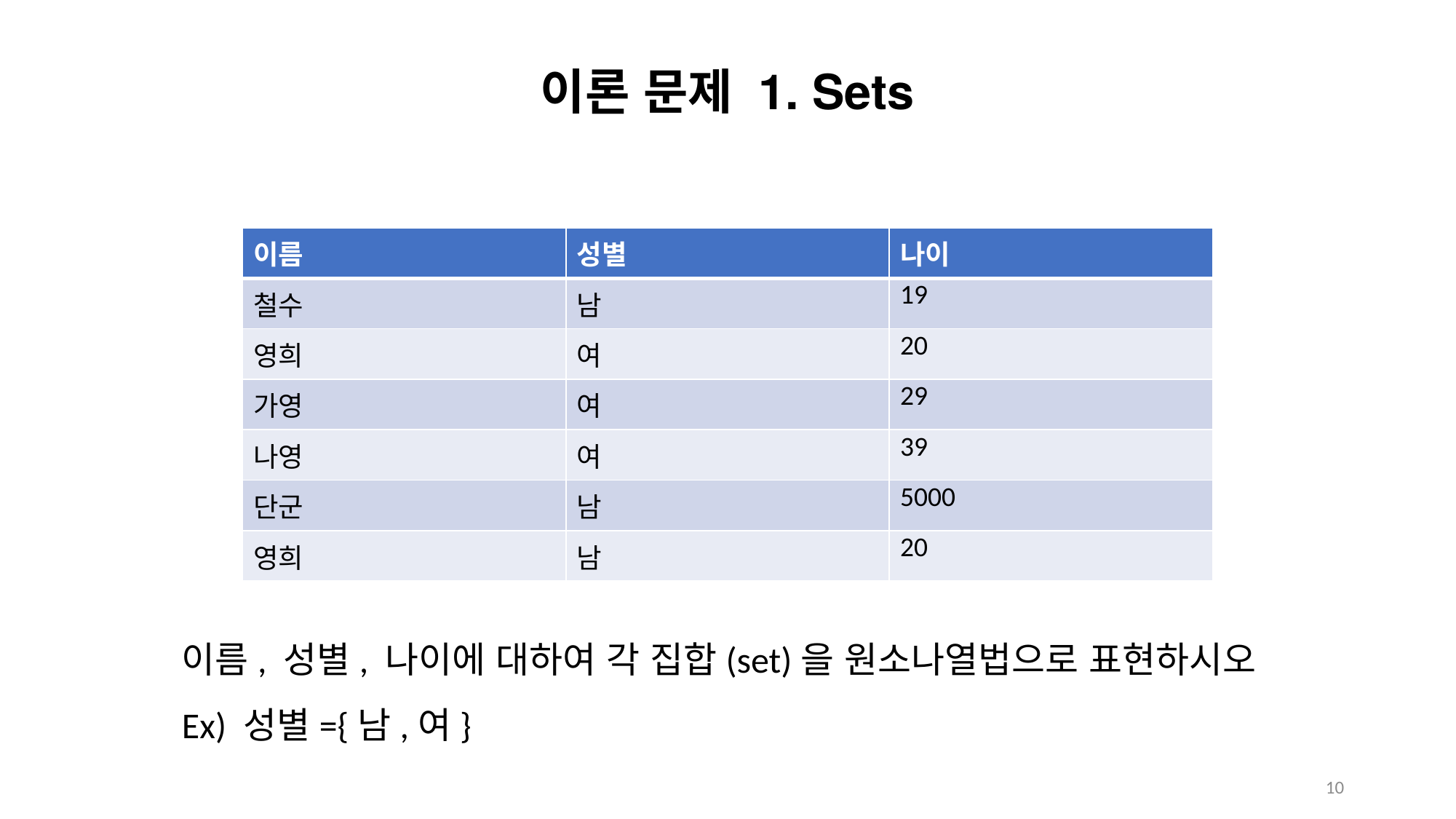

이론 문제 1. Sets
| 이름 | 성별 | 나이 |
| --- | --- | --- |
| 철수 | 남 | 19 |
| 영희 | 여 | 20 |
| 가영 | 여 | 29 |
| 나영 | 여 | 39 |
| 단군 | 남 | 5000 |
| 영희 | 남 | 20 |
이름, 성별, 나이에 대하여 각 집합(set)을 원소나열법으로 표현하시오
Ex) 성별={남,여}
10